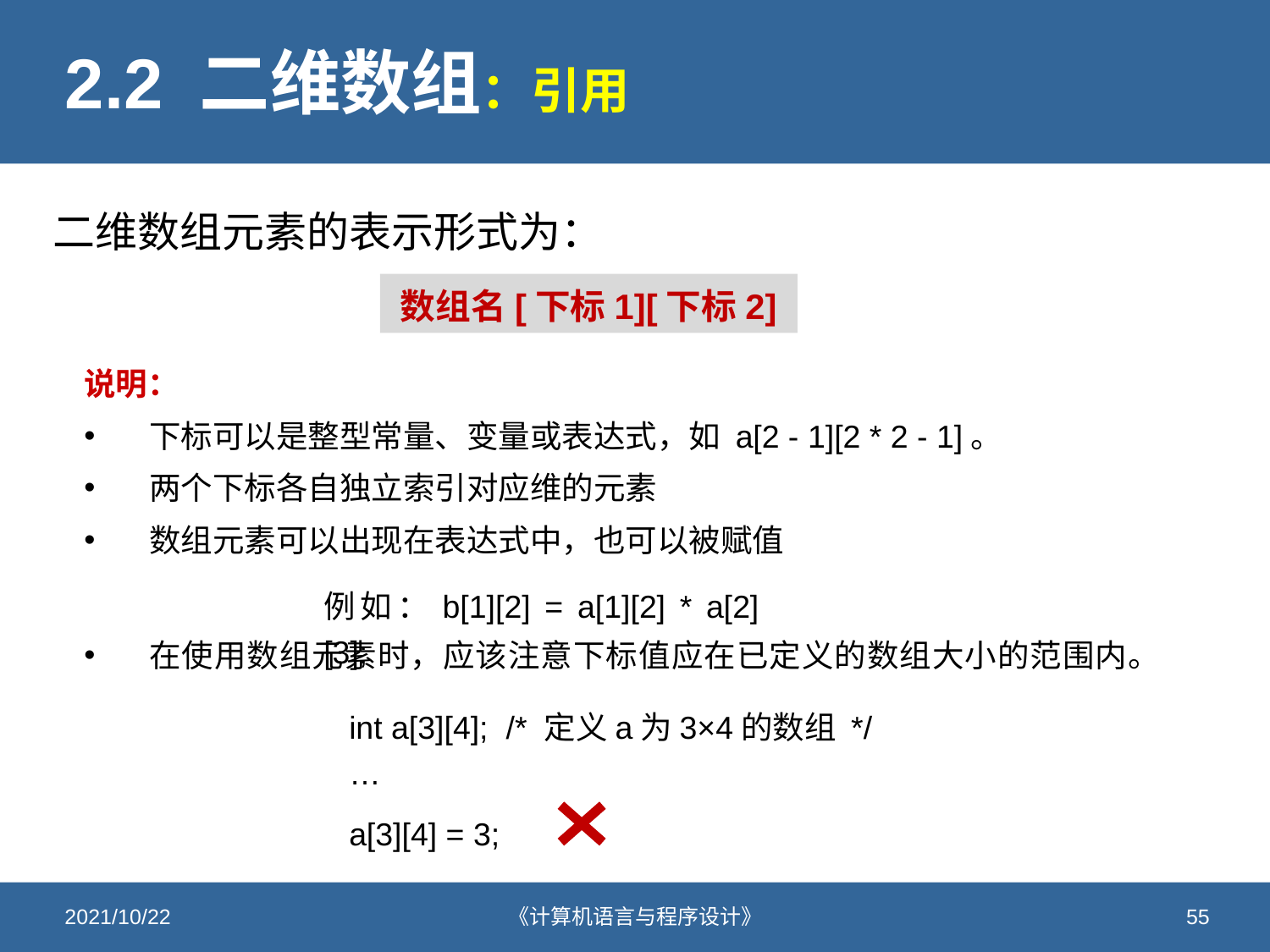

# 2.2 二维数组：引用
二维数组元素的表示形式为：
数组名[下标1][下标2]
说明：
下标可以是整型常量、变量或表达式，如 a[2 - 1][2 * 2 - 1]。
两个下标各自独立索引对应维的元素
数组元素可以出现在表达式中，也可以被赋值

在使用数组元素时，应该注意下标值应在已定义的数组大小的范围内。

例如：b[1][2] = a[1][2] * a[2][3];
int a[3][4];  /* 定义a为3×4的数组 */
…
a[3][4] = 3;

2021/10/22
《计算机语言与程序设计》
55